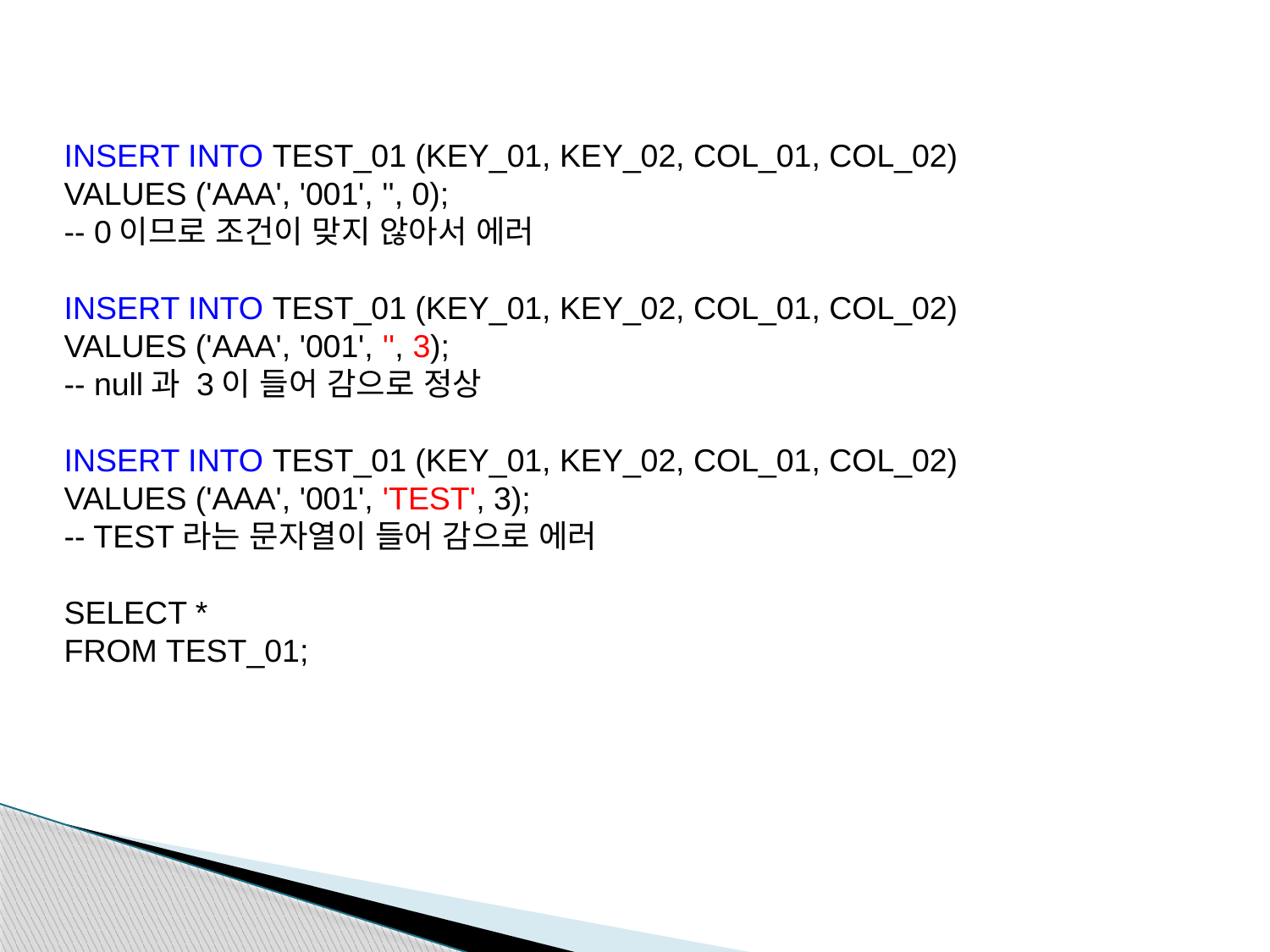

INSERT INTO TEST_01 (KEY_01, KEY_02, COL_01, COL_02)
VALUES ('AAA', '001', '', 0);
-- 0이므로 조건이 맞지 않아서 에러

INSERT INTO TEST_01 (KEY_01, KEY_02, COL_01, COL_02)
VALUES ('AAA', '001', '', 3);
-- null과 3이 들어 감으로 정상

INSERT INTO TEST_01 (KEY_01, KEY_02, COL_01, COL_02)
VALUES ('AAA', '001', 'TEST', 3);
-- TEST라는 문자열이 들어 감으로 에러

SELECT *
FROM TEST_01;